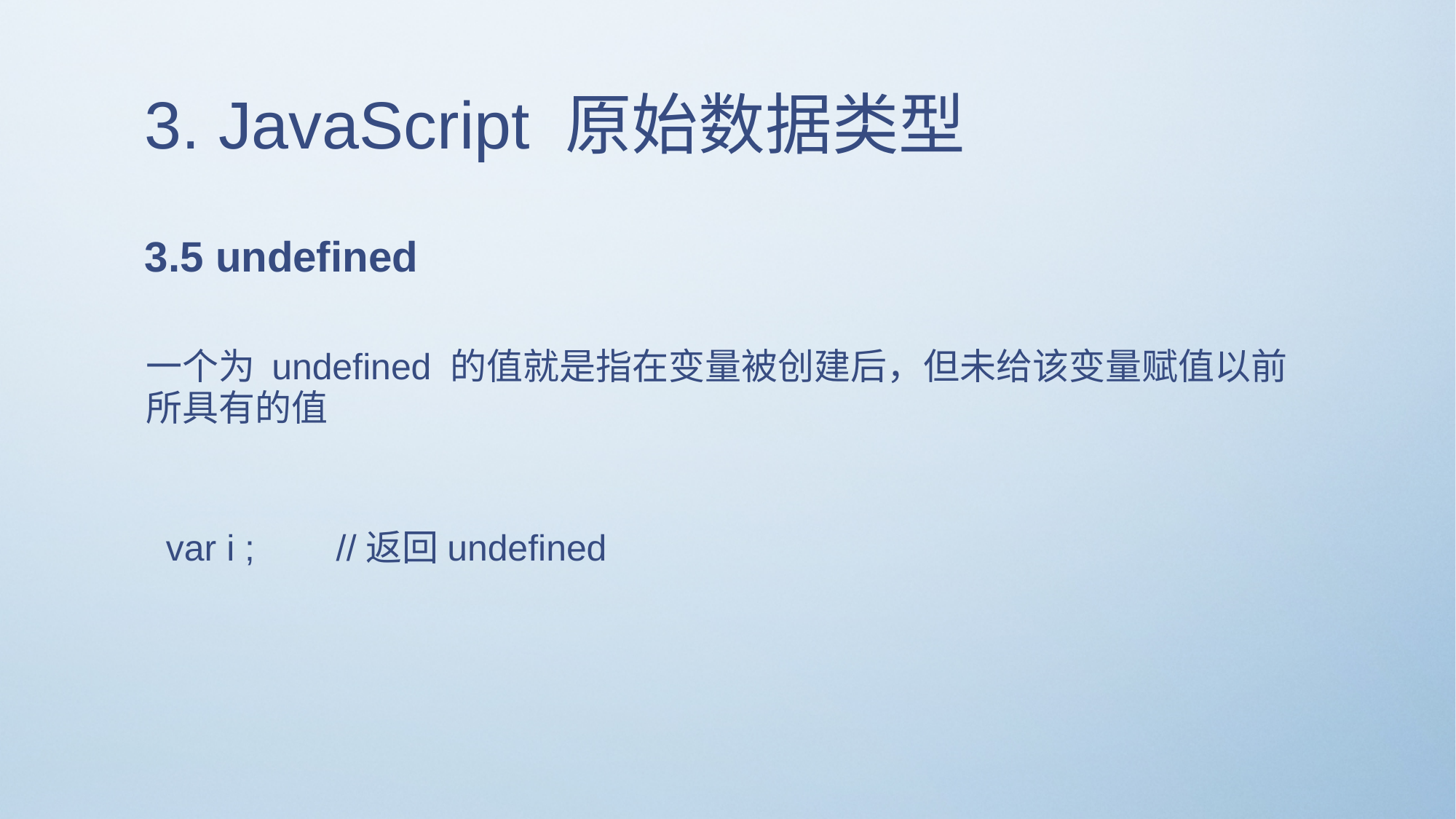

3. JavaScript 原始数据类型
3.5 undefined
一个为 undefined 的值就是指在变量被创建后，但未给该变量赋值以前所具有的值

  var i ;        //返回undefined